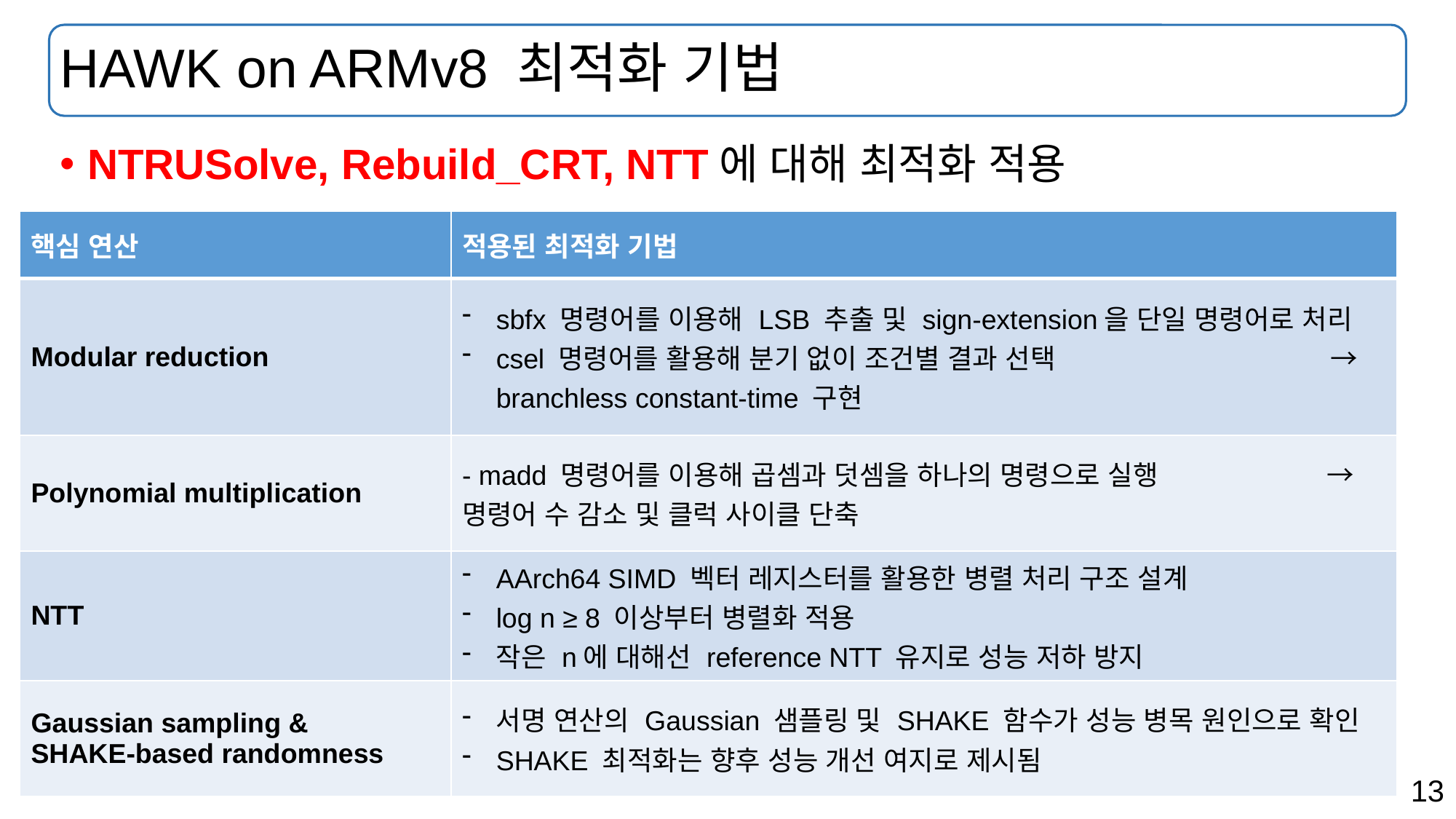

# HAWK on ARMv8 최적화 기법
NTRUSolve, Rebuild_CRT, NTT에 대해 최적화 적용
| 핵심 연산 | 적용된 최적화 기법 |
| --- | --- |
| Modular reduction | sbfx 명령어를 이용해 LSB 추출 및 sign-extension을 단일 명령어로 처리 csel 명령어를 활용해 분기 없이 조건별 결과 선택 → branchless constant-time 구현 |
| Polynomial multiplication | - madd 명령어를 이용해 곱셈과 덧셈을 하나의 명령으로 실행 → 명령어 수 감소 및 클럭 사이클 단축 |
| NTT | AArch64 SIMD 벡터 레지스터를 활용한 병렬 처리 구조 설계 log n ≥ 8 이상부터 병렬화 적용 작은 n에 대해선 reference NTT 유지로 성능 저하 방지 |
| Gaussian sampling & SHAKE-based randomness | 서명 연산의 Gaussian 샘플링 및 SHAKE 함수가 성능 병목 원인으로 확인 SHAKE 최적화는 향후 성능 개선 여지로 제시됨 |